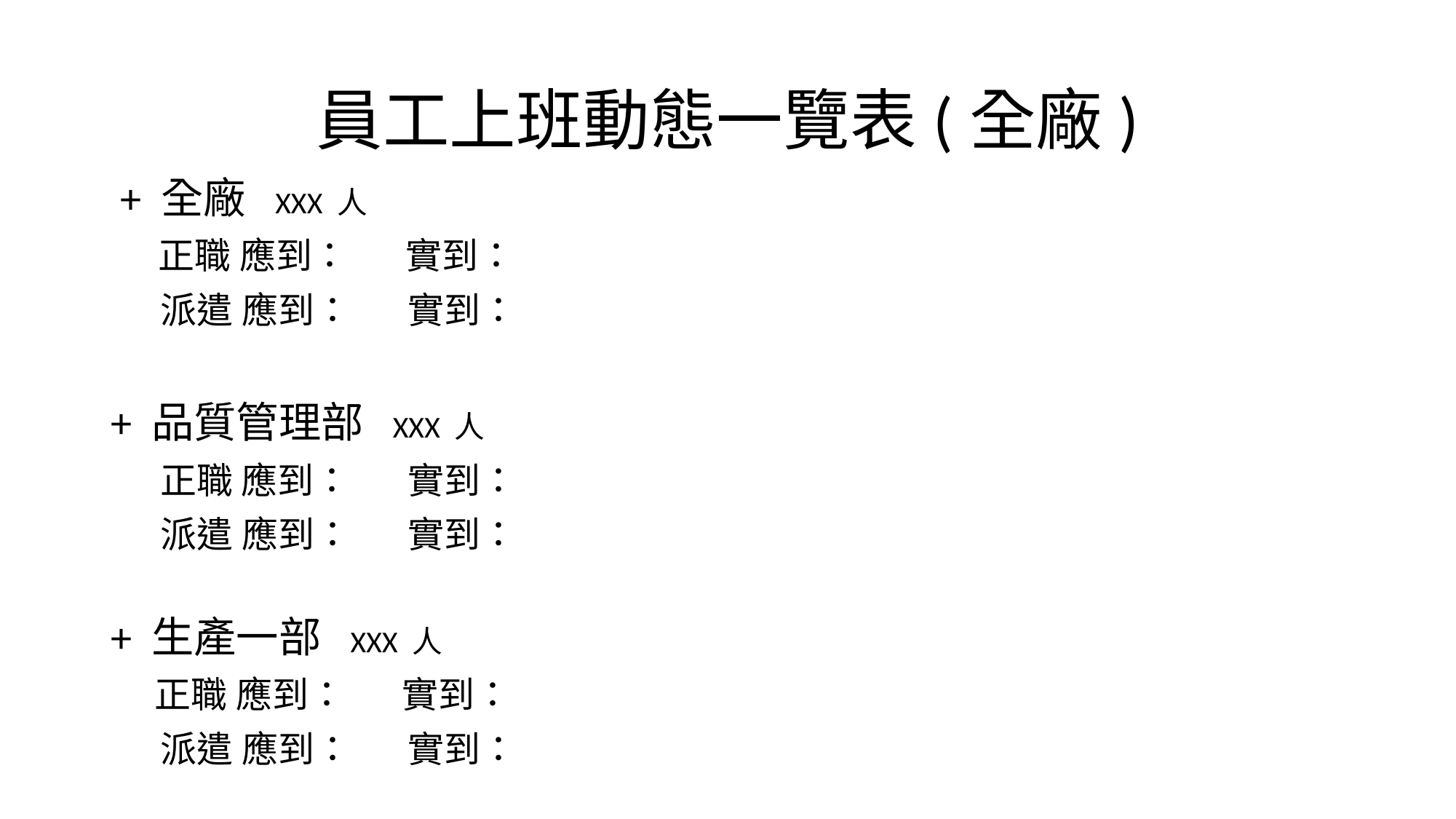

# 員工上班動態一覽表(全廠)
 + 全廠  XXX 人
      正職 應到：       實到：
     派遣 應到：       實到：

+ 品質管理部  XXX 人
        正職 應到：       實到：
     派遣 應到：       實到：

+ 生產一部  XXX 人
       正職 應到：       實到：
     派遣 應到：       實到：